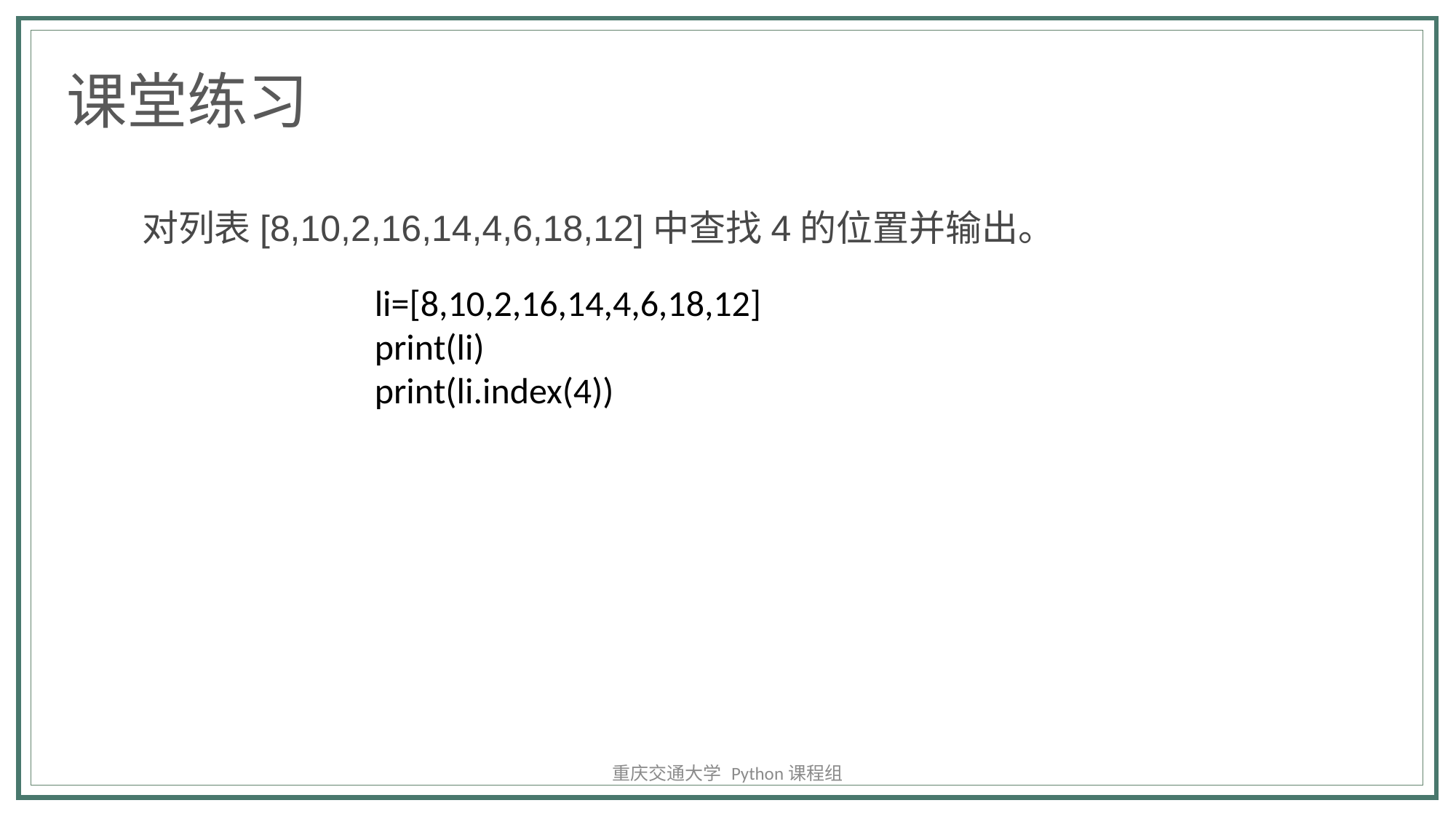

课堂练习
对列表[8,10,2,16,14,4,6,18,12]中查找4的位置并输出。
li=[8,10,2,16,14,4,6,18,12]
print(li)
print(li.index(4))
重庆交通大学 Python课程组